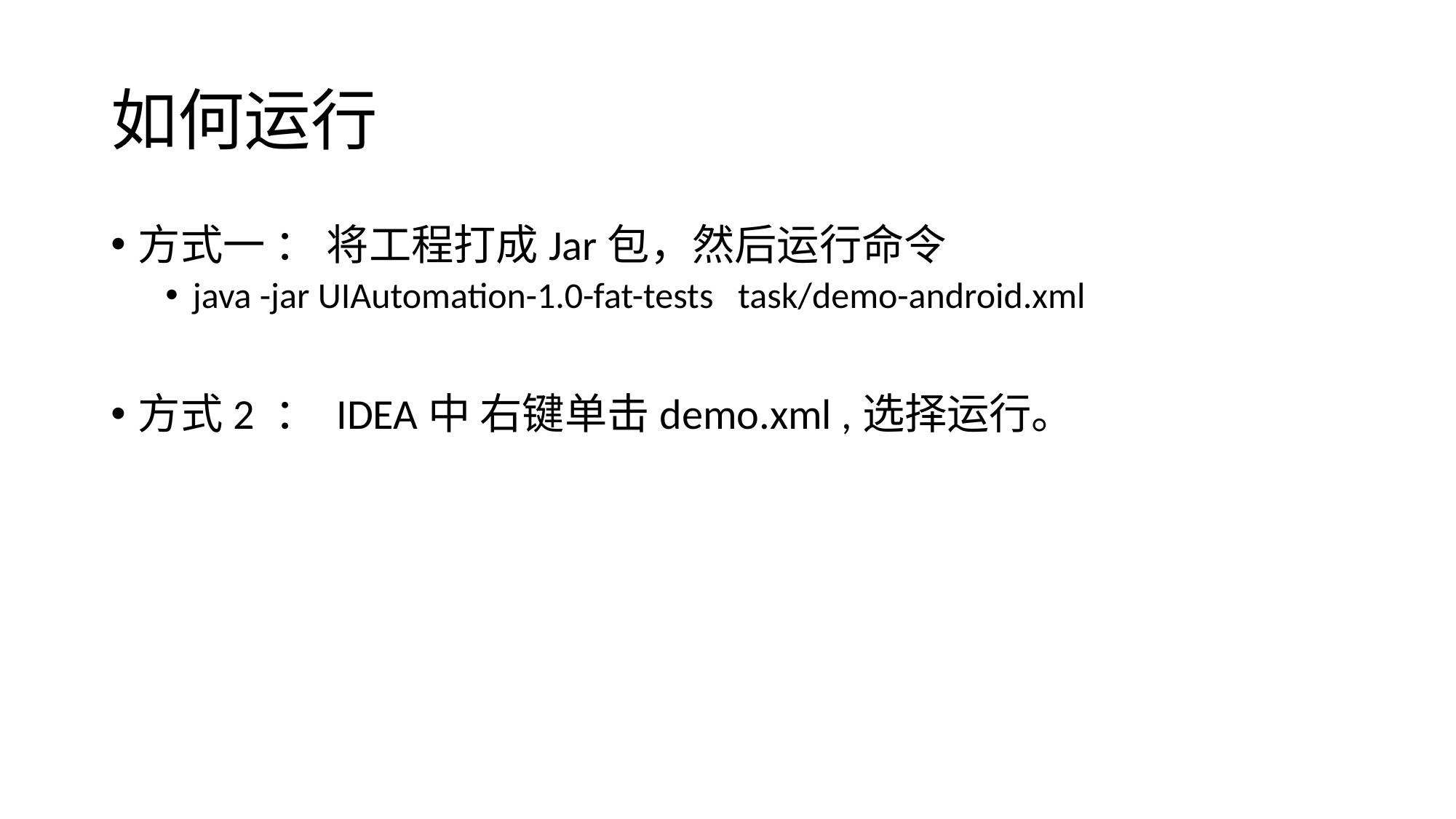

# 如何运行
方式一 ： 将工程打成Jar包，然后运行命令
java -jar UIAutomation-1.0-fat-tests   task/demo-android.xml

方式2 ： IDEA中 右键单击demo.xml ,选择运行。